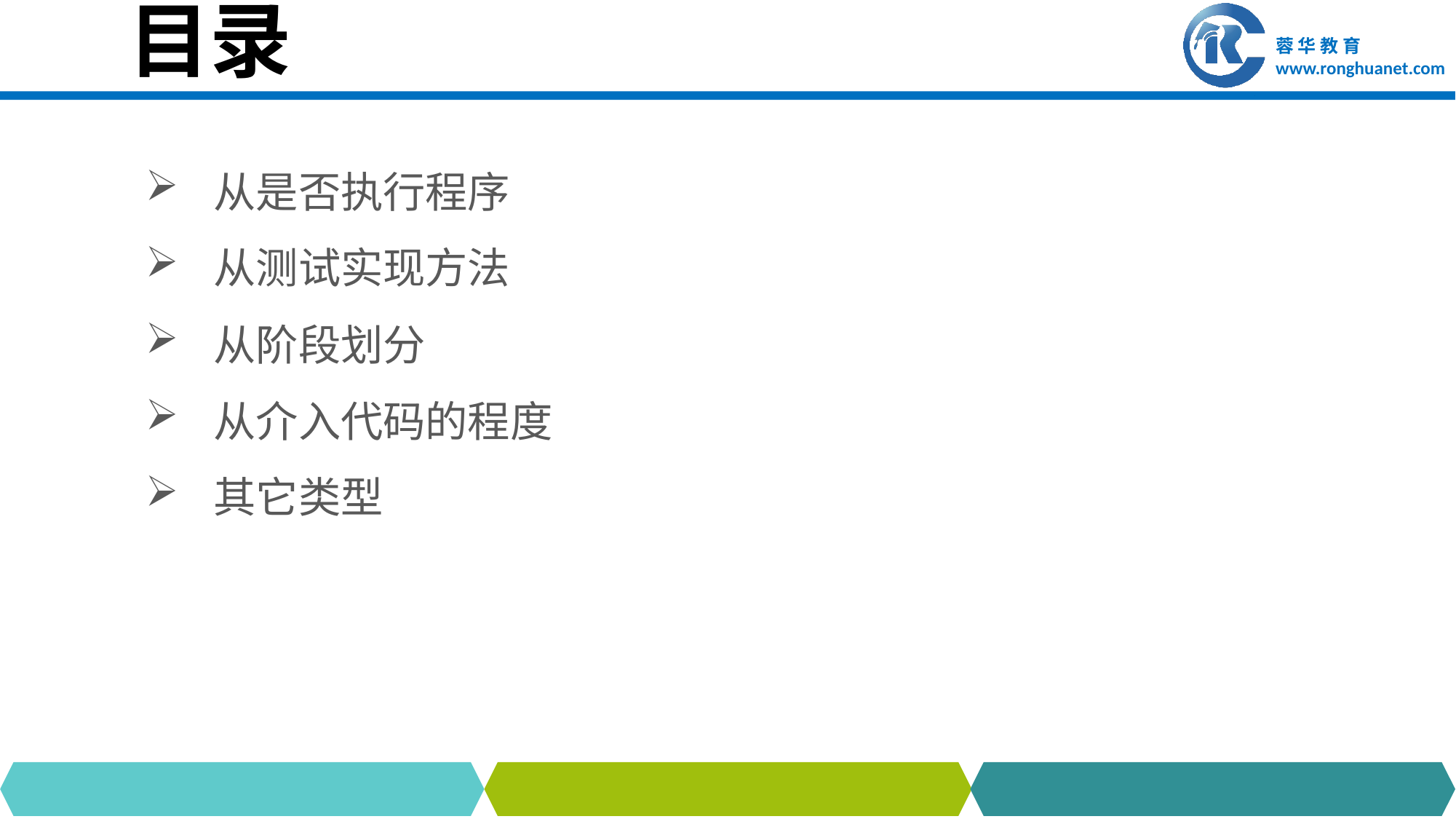

# 目录
从是否执行程序
从测试实现方法
从阶段划分
从介入代码的程度
其它类型